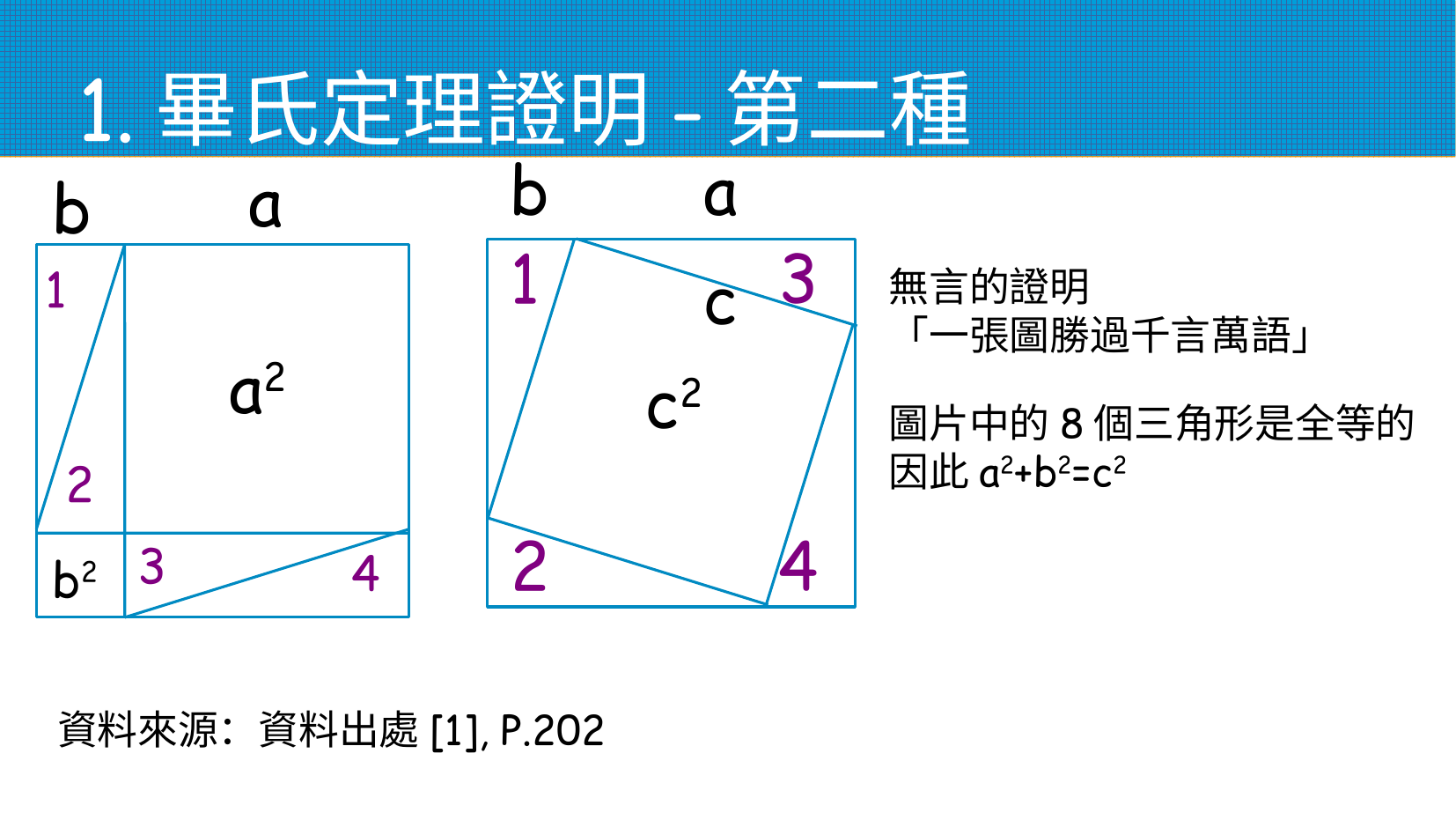

1.畢氏定理證明-第二種
b
a
c
c2
1
3
2
4

a
b
無言的證明
「一張圖勝過千言萬語」
圖片中的8個三角形是全等的
因此a2+b2=c2
a2
b2
1
2
4

3

資料來源：資料出處[1], P.202